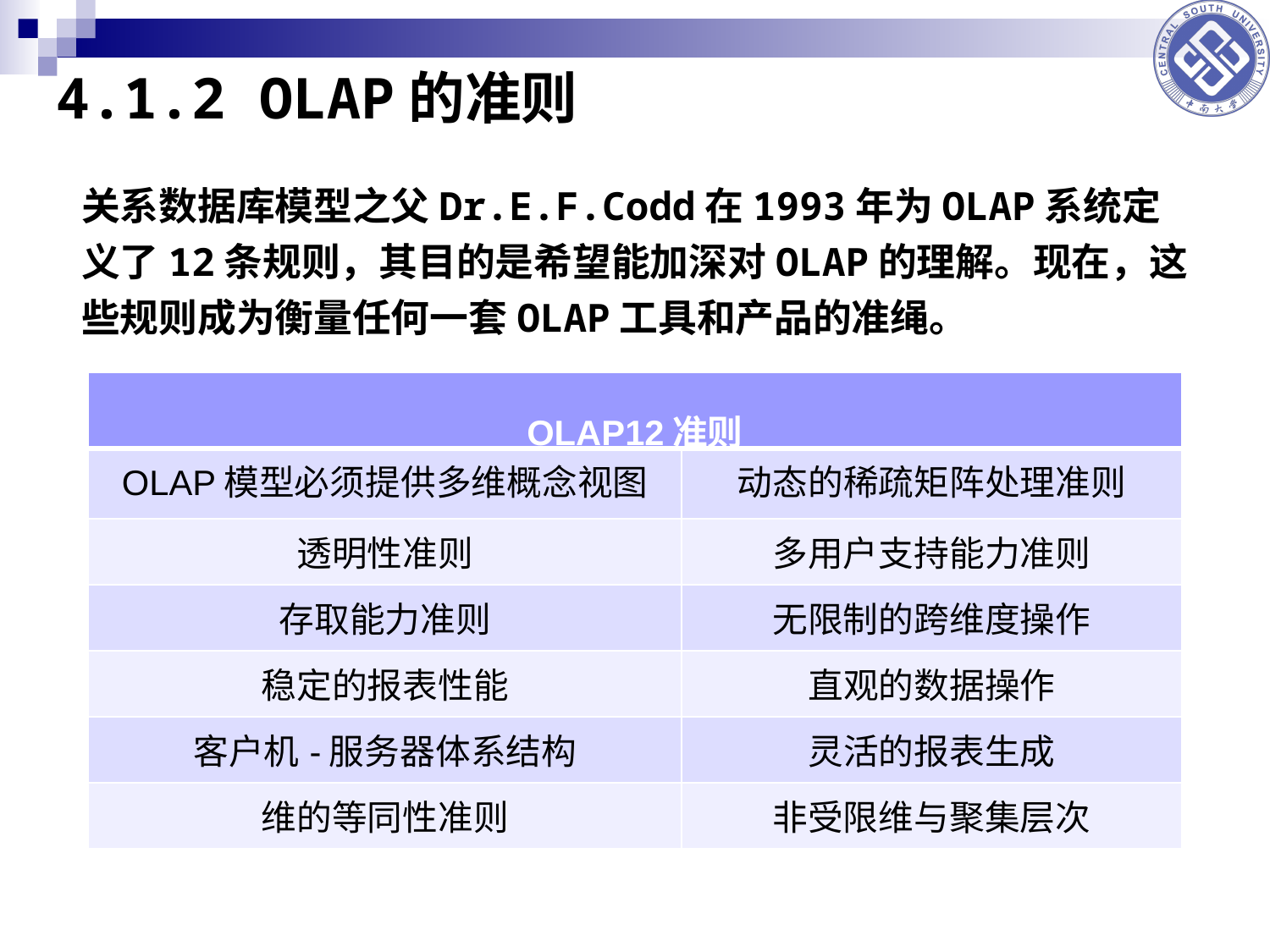

4.1.2 OLAP的准则
关系数据库模型之父Dr.E.F.Codd在1993年为OLAP系统定义了12条规则，其目的是希望能加深对OLAP的理解。现在，这些规则成为衡量任何一套OLAP工具和产品的准绳。
| OLAP12准则 |  |
| --- | --- |
| OLAP模型必须提供多维概念视图 | 动态的稀疏矩阵处理准则 |
| 透明性准则 | 多用户支持能力准则 |
| 存取能力准则 | 无限制的跨维度操作 |
| 稳定的报表性能 | 直观的数据操作 |
| 客户机-服务器体系结构 | 灵活的报表生成 |
| 维的等同性准则 | 非受限维与聚集层次 |